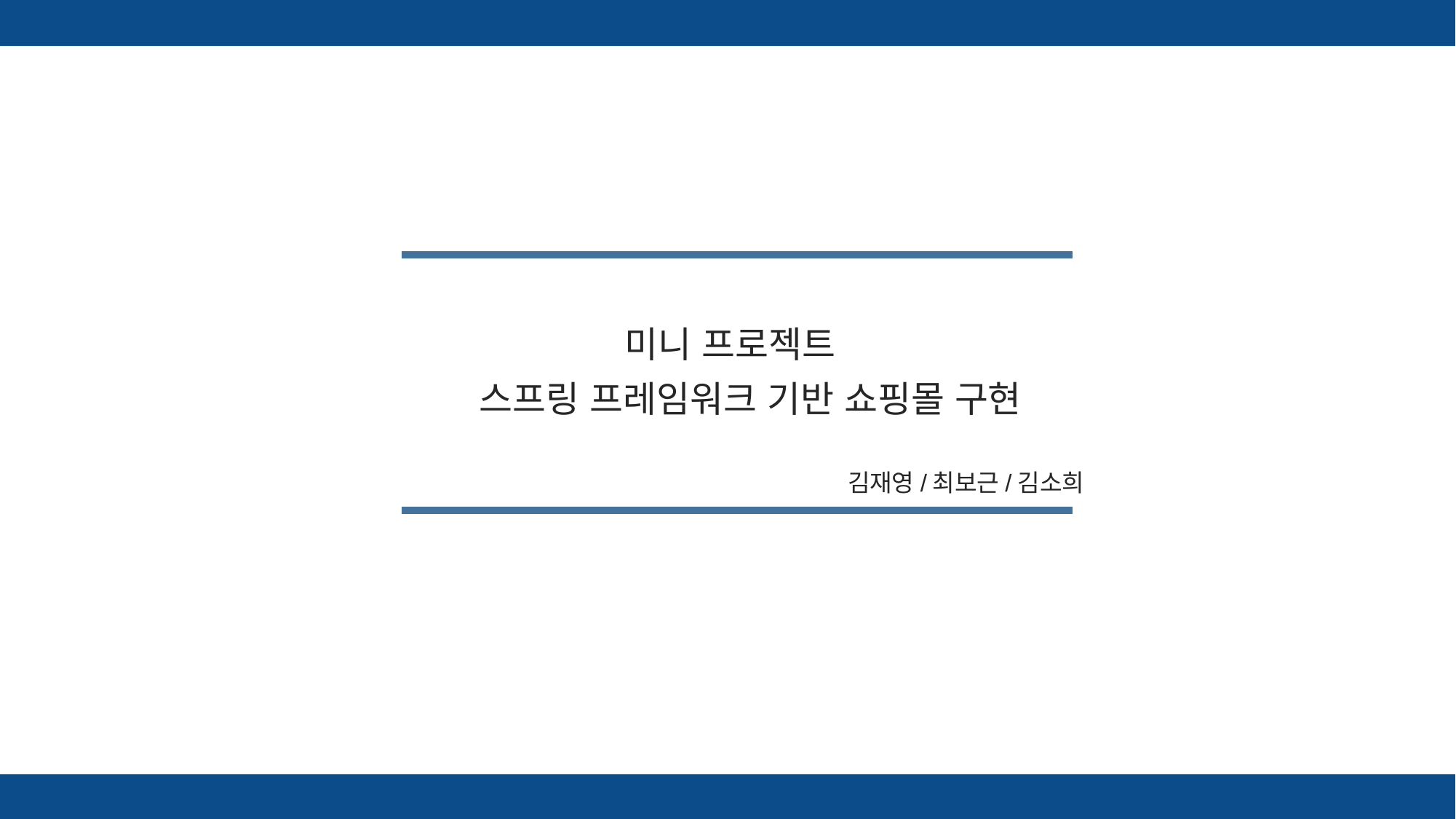

미니 프로젝트
스프링 프레임워크 기반 쇼핑몰 구현
김재영/최보근/김소희